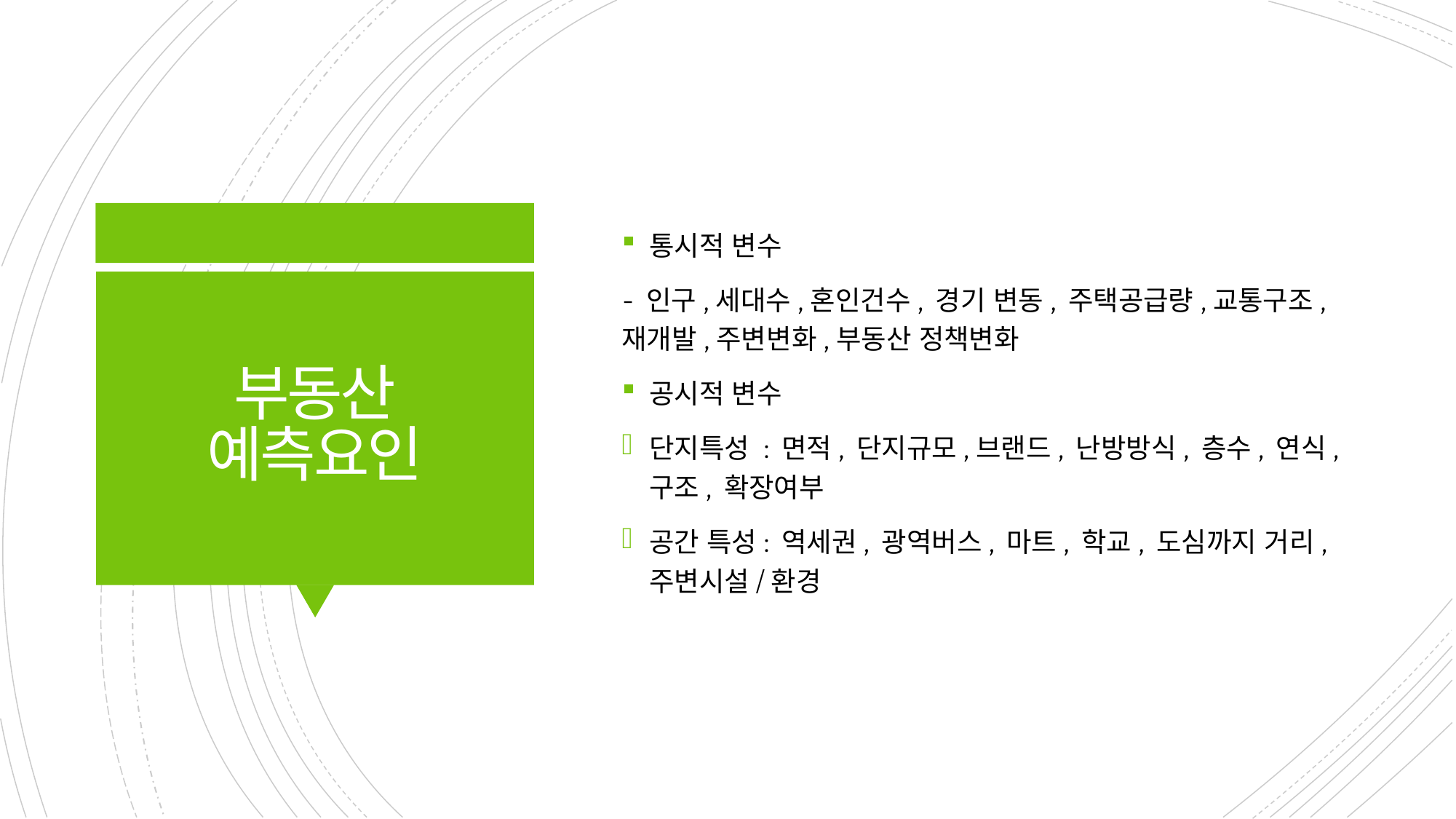

통시적 변수
- 인구,세대수,혼인건수, 경기 변동, 주택공급량,교통구조,재개발,주변변화,부동산 정책변화
공시적 변수
단지특성 : 면적, 단지규모,브랜드, 난방방식, 층수, 연식,구조, 확장여부
공간 특성: 역세권, 광역버스, 마트, 학교, 도심까지 거리, 주변시설/환경
# 부동산 예측요인